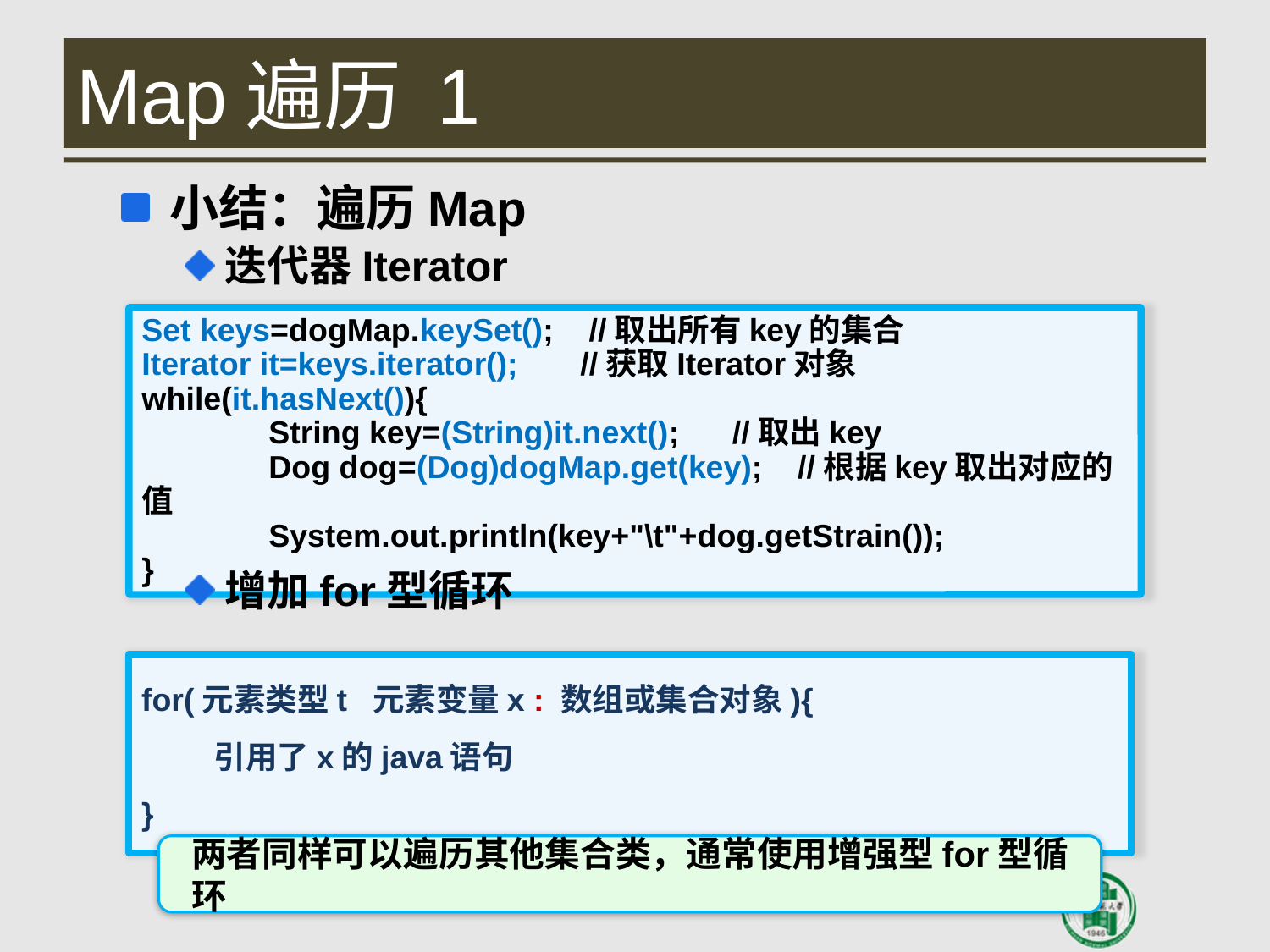

# Map遍历 1
小结：遍历Map
迭代器Iterator

增加for型循环

Set keys=dogMap.keySet();    //取出所有key的集合
Iterator it=keys.iterator();       //获取Iterator对象
while(it.hasNext()){
	String key=(String)it.next();      //取出key
	Dog dog=(Dog)dogMap.get(key);    //根据key取出对应的值
	System.out.println(key+"\t"+dog.getStrain());
}
for(元素类型t  元素变量x : 数组或集合对象){
         引用了x的java语句
}
两者同样可以遍历其他集合类，通常使用增强型for型循环